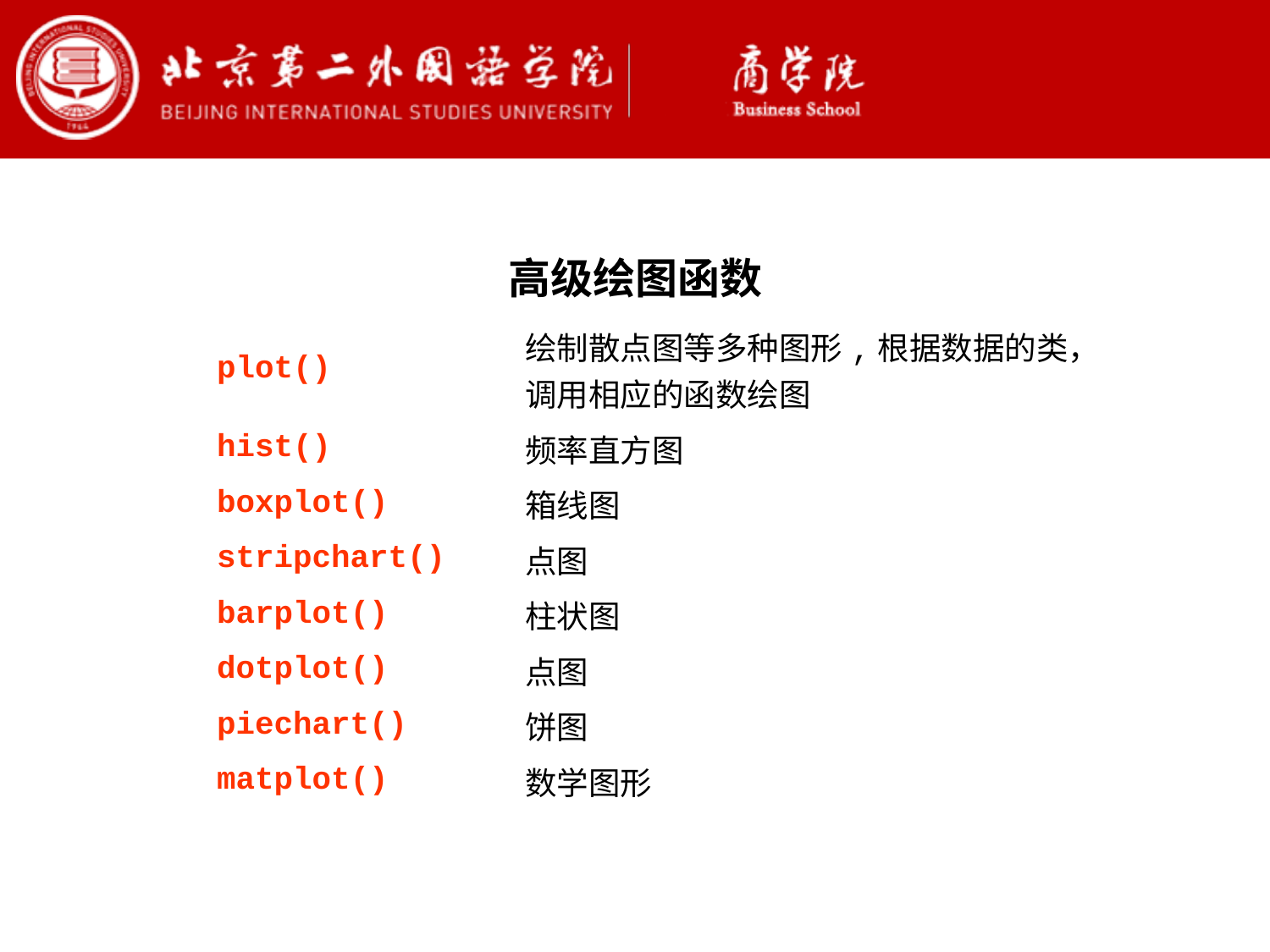

高级绘图函数
| plot() | 绘制散点图等多种图形,根据数据的类，调用相应的函数绘图 |
| --- | --- |
| hist() | 频率直方图 |
| boxplot() | 箱线图 |
| stripchart() | 点图 |
| barplot() | 柱状图 |
| dotplot() | 点图 |
| piechart() | 饼图 |
| matplot() | 数学图形 |